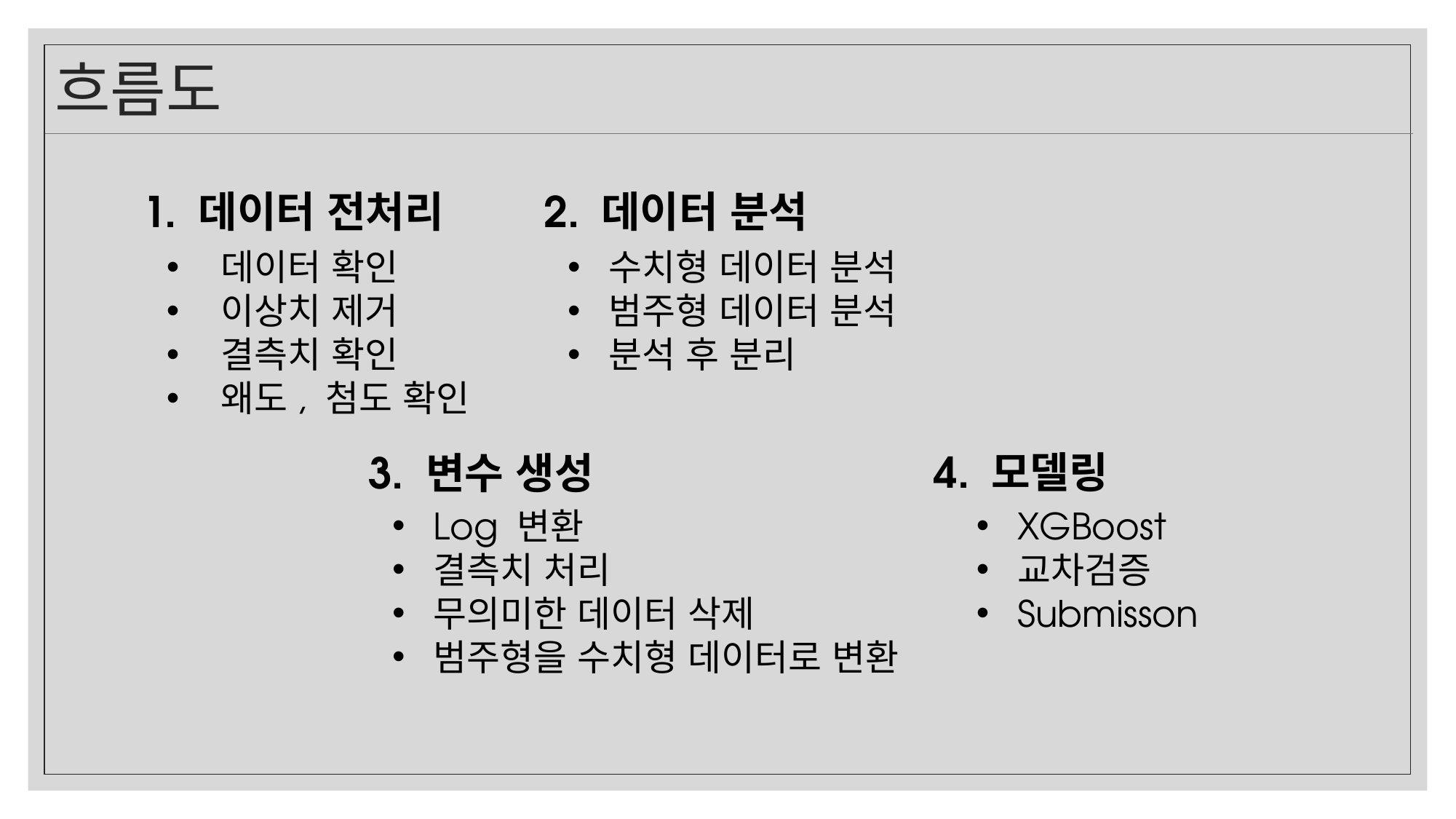

# 흐름도
1. 데이터 전처리
2. 데이터 분석

데이터 확인
이상치 제거
결측치 확인
왜도, 첨도 확인

수치형 데이터 분석
범주형 데이터 분석
분석 후 분리

4. 모델링
3. 변수 생성
Log 변환
결측치 처리
무의미한 데이터 삭제
범주형을 수치형 데이터로 변환

XGBoost
교차검증
Submisson